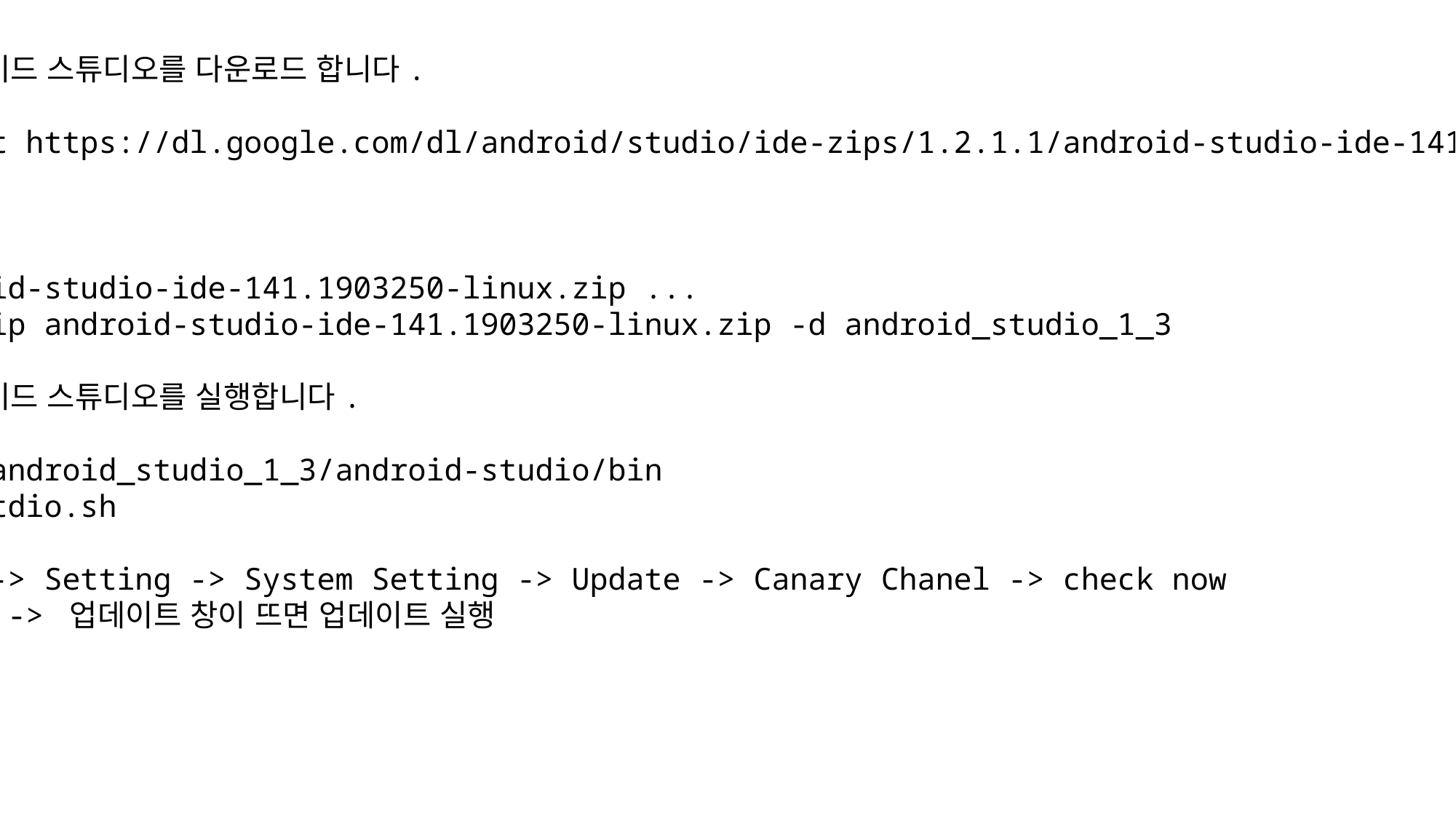

안드로이드 스튜디오를 다운로드 합니다.

# wget https://dl.google.com/dl/android/studio/ide-zips/1.2.1.1/android-studio-ide-141.1903250-linux.zip
...

# ls
android-studio-ide-141.1903250-linux.zip ...
# unzip android-studio-ide-141.1903250-linux.zip -d android_studio_1_3

안드로이드 스튜디오를 실행합니다.

# cd android_studio_1_3/android-studio/bin
# ./stdio.sh

File -> Setting -> System Setting -> Update -> Canary Chanel -> check now
-> OK -> 업데이트 창이 뜨면 업데이트 실행